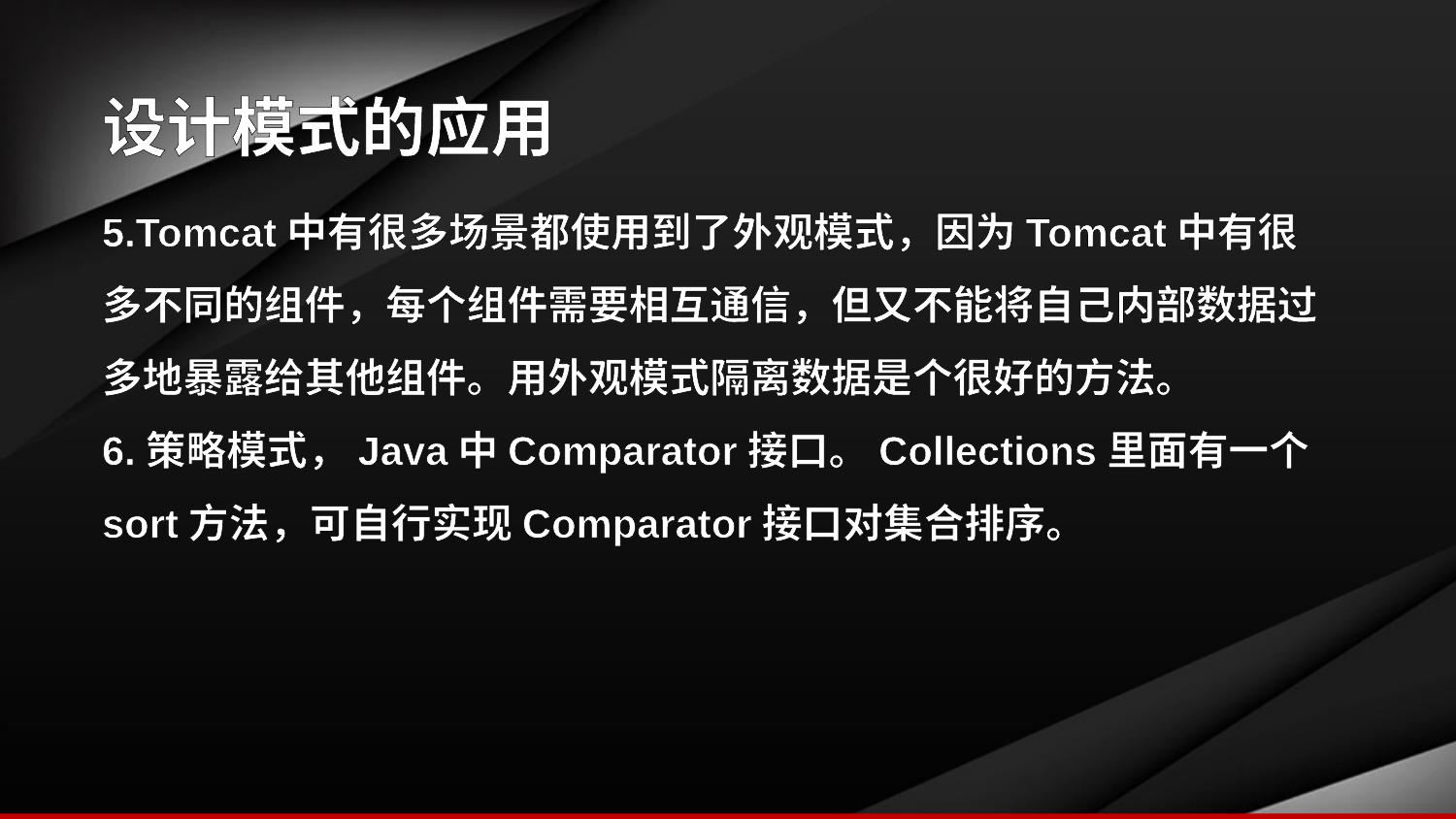

设计模式的应用
5.Tomcat中有很多场景都使用到了外观模式，因为Tomcat中有很多不同的组件，每个组件需要相互通信，但又不能将自己内部数据过多地暴露给其他组件。用外观模式隔离数据是个很好的方法。
6.策略模式，Java中Comparator接口。Collections里面有一个sort方法，可自行实现Comparator接口对集合排序。